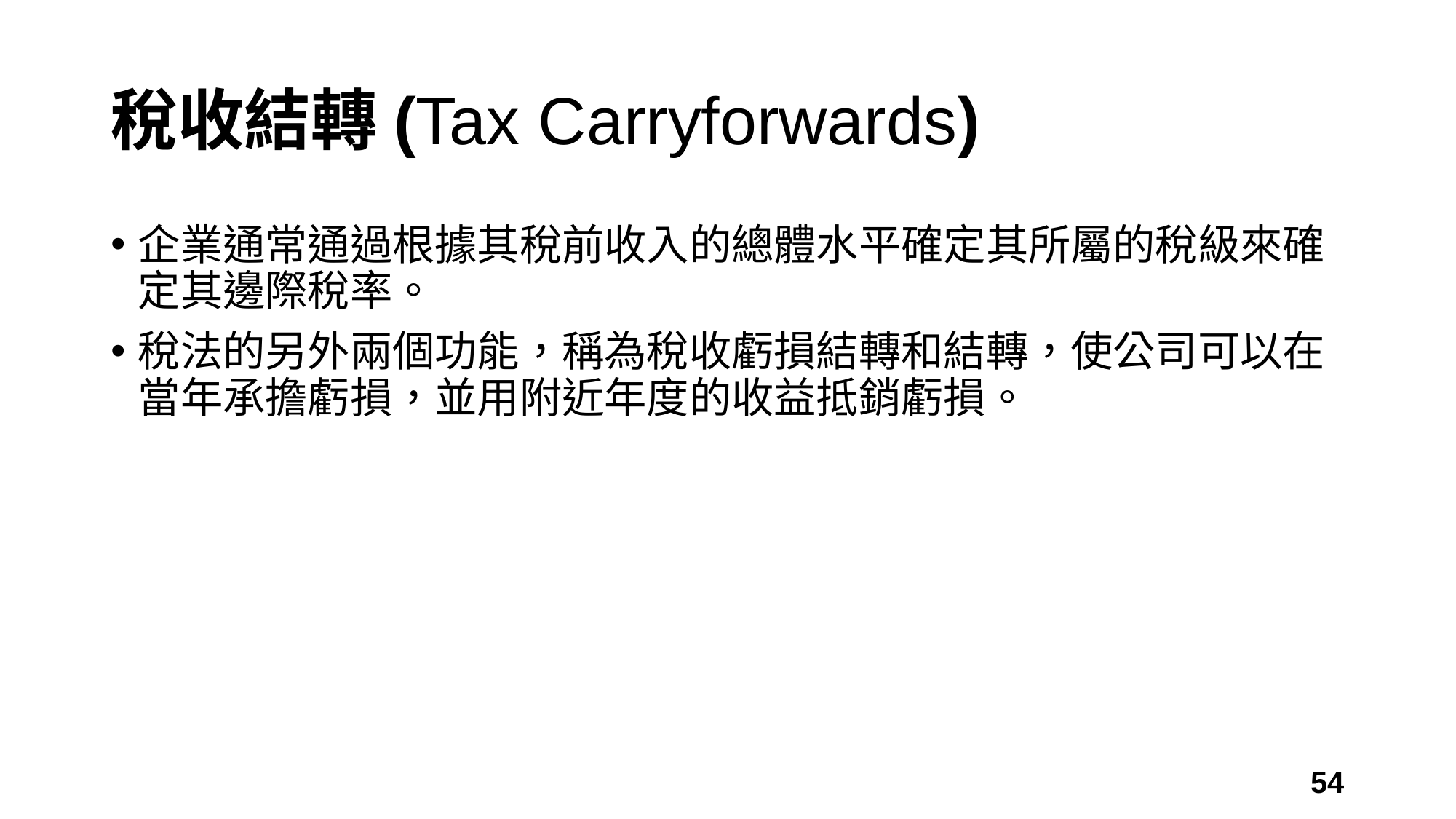

# 稅收結轉(Tax Carryforwards)
企業通常通過根據其稅前收入的總體水平確定其所屬的稅級來確定其邊際稅率。
稅法的另外兩個功能，稱為稅收虧損結轉和結轉，使公司可以在當年承擔虧損，並用附近年度的收益抵銷虧損。

54